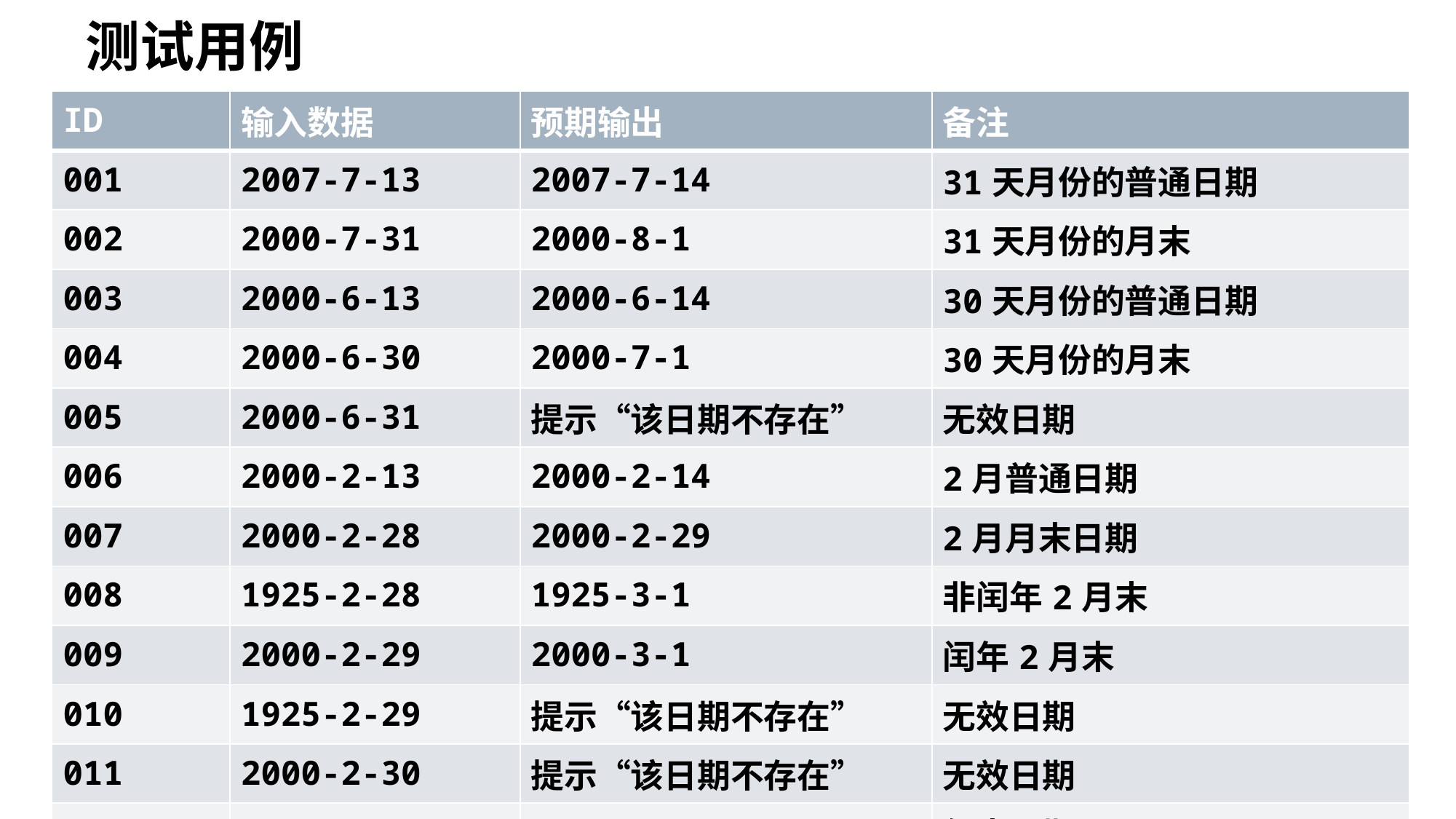

# 测试用例
| ID | 输入数据 | 预期输出 | 备注 |
| --- | --- | --- | --- |
| 001 | 2007-7-13 | 2007-7-14 | 31天月份的普通日期 |
| 002 | 2000-7-31 | 2000-8-1 | 31天月份的月末 |
| 003 | 2000-6-13 | 2000-6-14 | 30天月份的普通日期 |
| 004 | 2000-6-30 | 2000-7-1 | 30天月份的月末 |
| 005 | 2000-6-31 | 提示“该日期不存在” | 无效日期 |
| 006 | 2000-2-13 | 2000-2-14 | 2月普通日期 |
| 007 | 2000-2-28 | 2000-2-29 | 2月月末日期 |
| 008 | 1925-2-28 | 1925-3-1 | 非闰年2月末 |
| 009 | 2000-2-29 | 2000-3-1 | 闰年2月末 |
| 010 | 1925-2-29 | 提示“该日期不存在” | 无效日期 |
| 011 | 2000-2-30 | 提示“该日期不存在” | 无效日期 |
| 012 | 2000-12-31 | 2001-1-1 | 年末日期 |